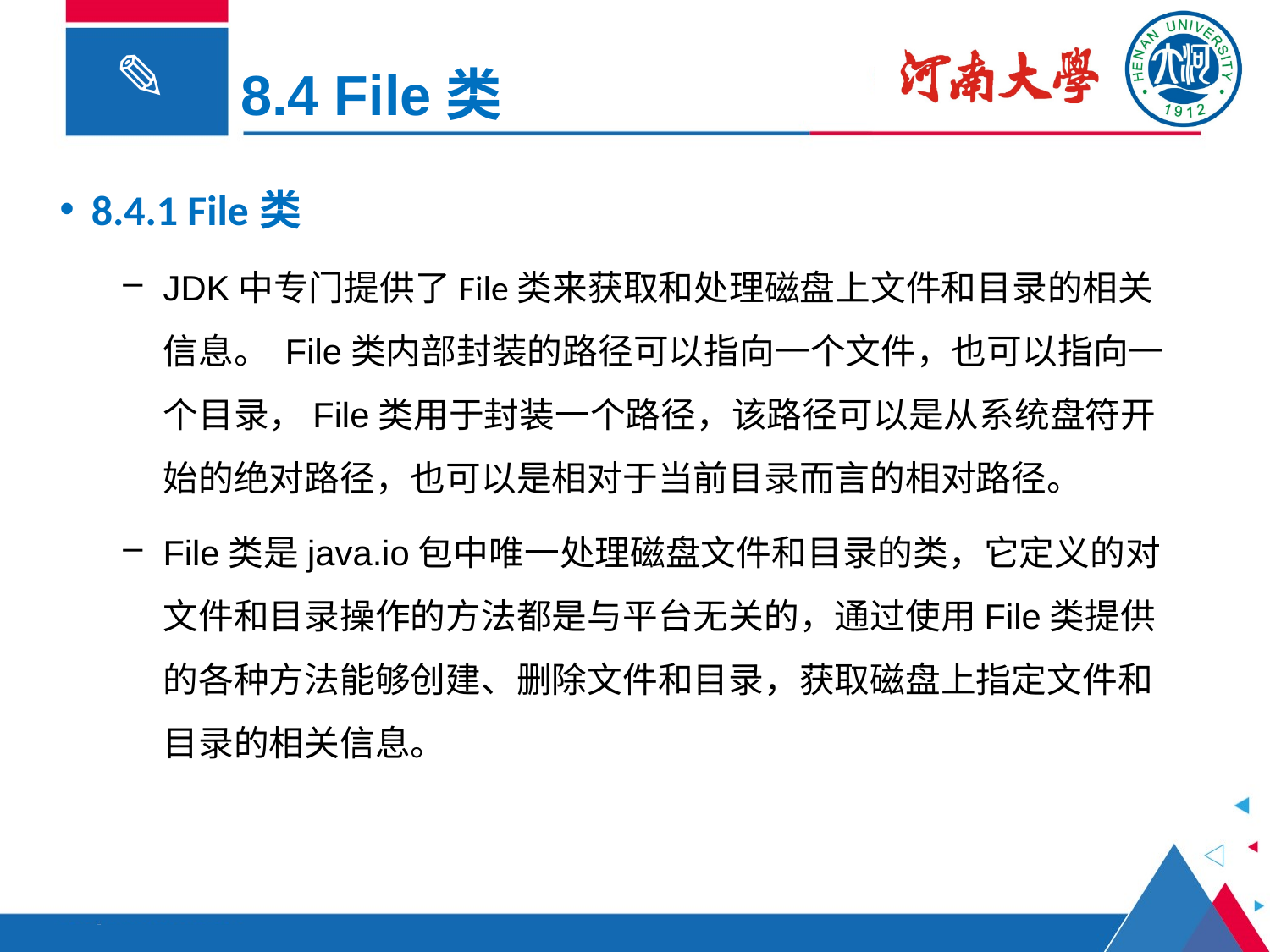

8.4 File类
8.4.1 File类
JDK中专门提供了File类来获取和处理磁盘上文件和目录的相关信息。 File类内部封装的路径可以指向一个文件，也可以指向一个目录，File类用于封装一个路径，该路径可以是从系统盘符开始的绝对路径，也可以是相对于当前目录而言的相对路径。
File类是java.io包中唯一处理磁盘文件和目录的类，它定义的对文件和目录操作的方法都是与平台无关的，通过使用File类提供的各种方法能够创建、删除文件和目录，获取磁盘上指定文件和目录的相关信息。